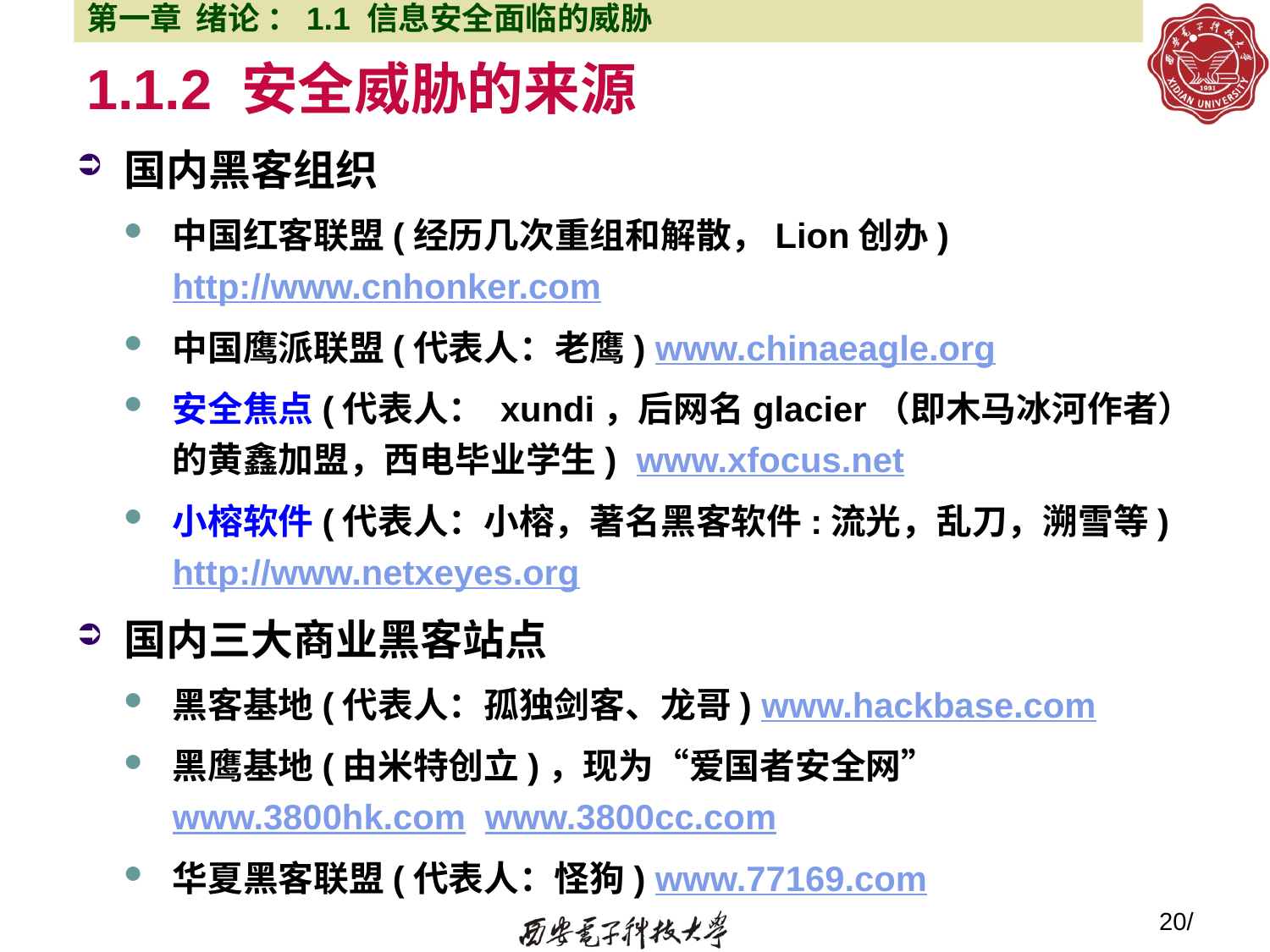

第一章  绪论 ：1.1 信息安全面临的威胁
# 1.1.2 安全威胁的来源
国内黑客组织
中国红客联盟(经历几次重组和解散，Lion创办) http://www.cnhonker.com
中国鹰派联盟(代表人：老鹰) www.chinaeagle.org
安全焦点(代表人： xundi，后网名glacier（即木马冰河作者）的黄鑫加盟，西电毕业学生)  www.xfocus.net
小榕软件(代表人：小榕，著名黑客软件:流光，乱刀，溯雪等) http://www.netxeyes.org
国内三大商业黑客站点
黑客基地(代表人：孤独剑客、龙哥) www.hackbase.com
黑鹰基地(由米特创立)，现为“爱国者安全网” www.3800hk.com  www.3800cc.com
华夏黑客联盟(代表人：怪狗) www.77169.com
20/